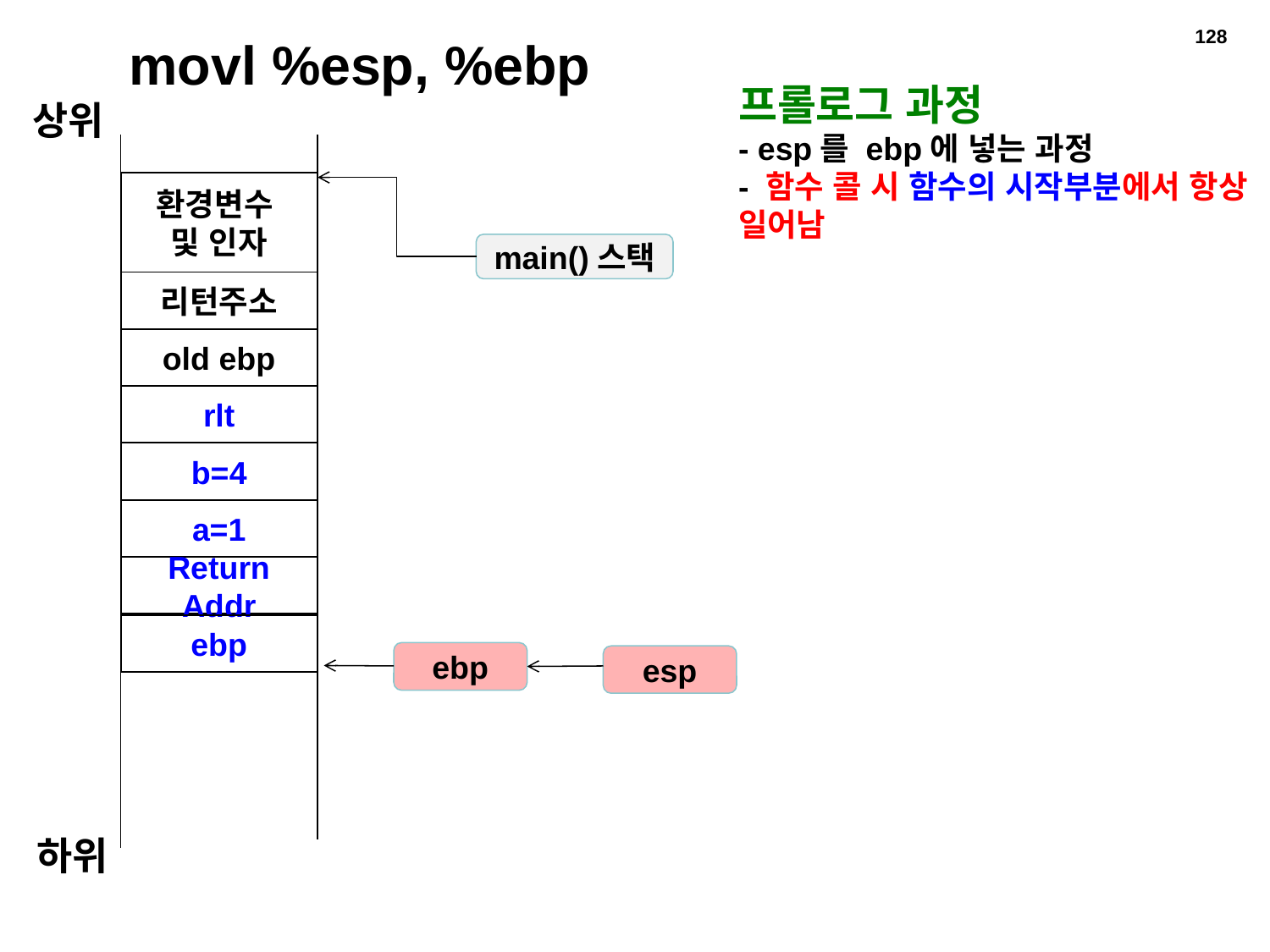

# movl %esp, %ebp
128

프롤로그 과정
- esp를 ebp에 넣는 과정
- 함수 콜 시 함수의 시작부분에서 항상 일어남
상위
환경변수
및 인자
main()스택
리턴주소
old ebp
rlt
b=4
a=1
Return Addr
ebp
ebp
esp
하위